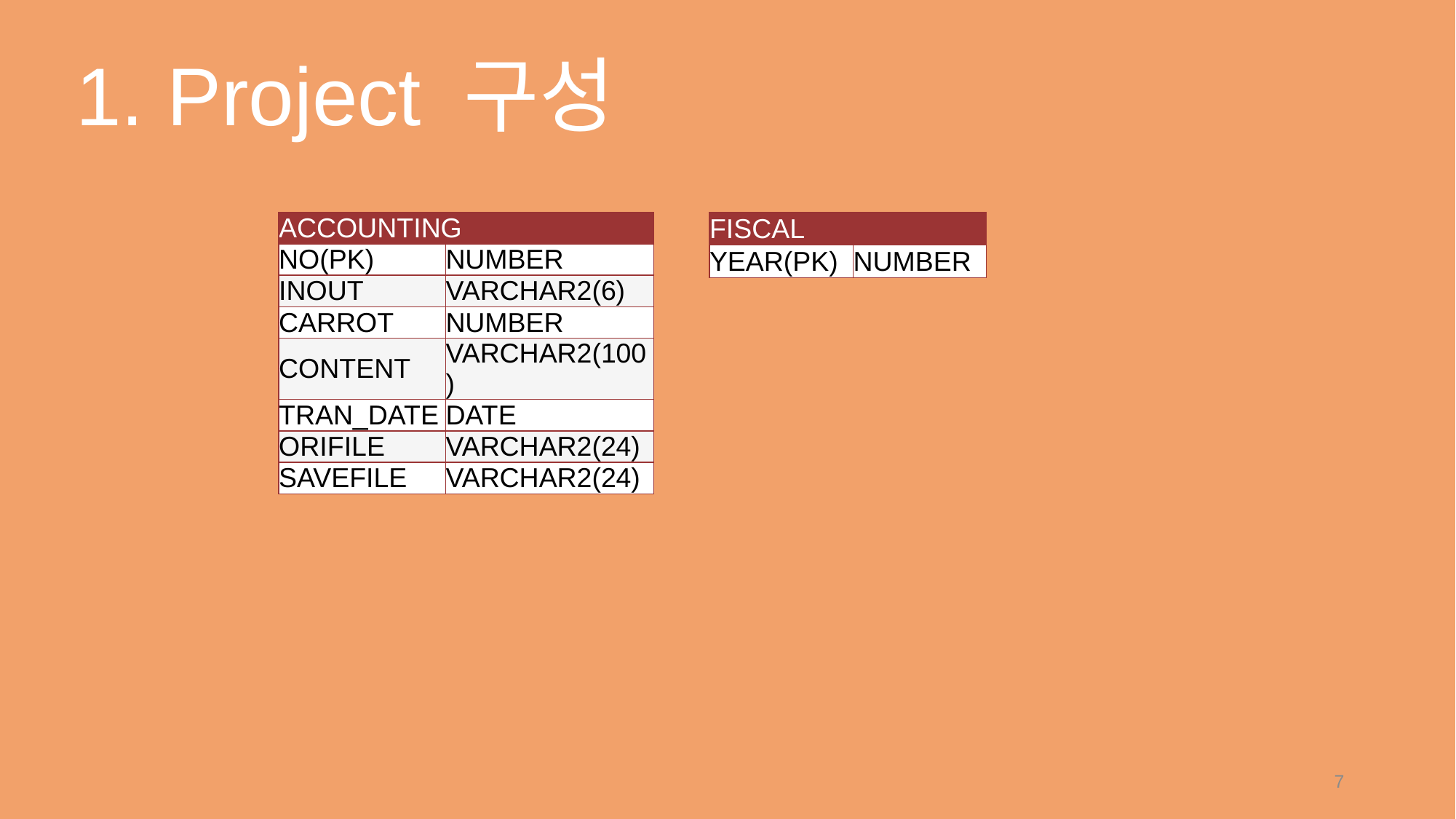

1. Project 구성
| ACCOUNTING |  |
| --- | --- |
| NO(PK) | NUMBER |
| INOUT | VARCHAR2(6) |
| CARROT | NUMBER |
| CONTENT | VARCHAR2(100) |
| TRAN\_DATE | DATE |
| ORIFILE | VARCHAR2(24) |
| SAVEFILE | VARCHAR2(24) |
| FISCAL |  |
| --- | --- |
| YEAR(PK) | NUMBER |

7